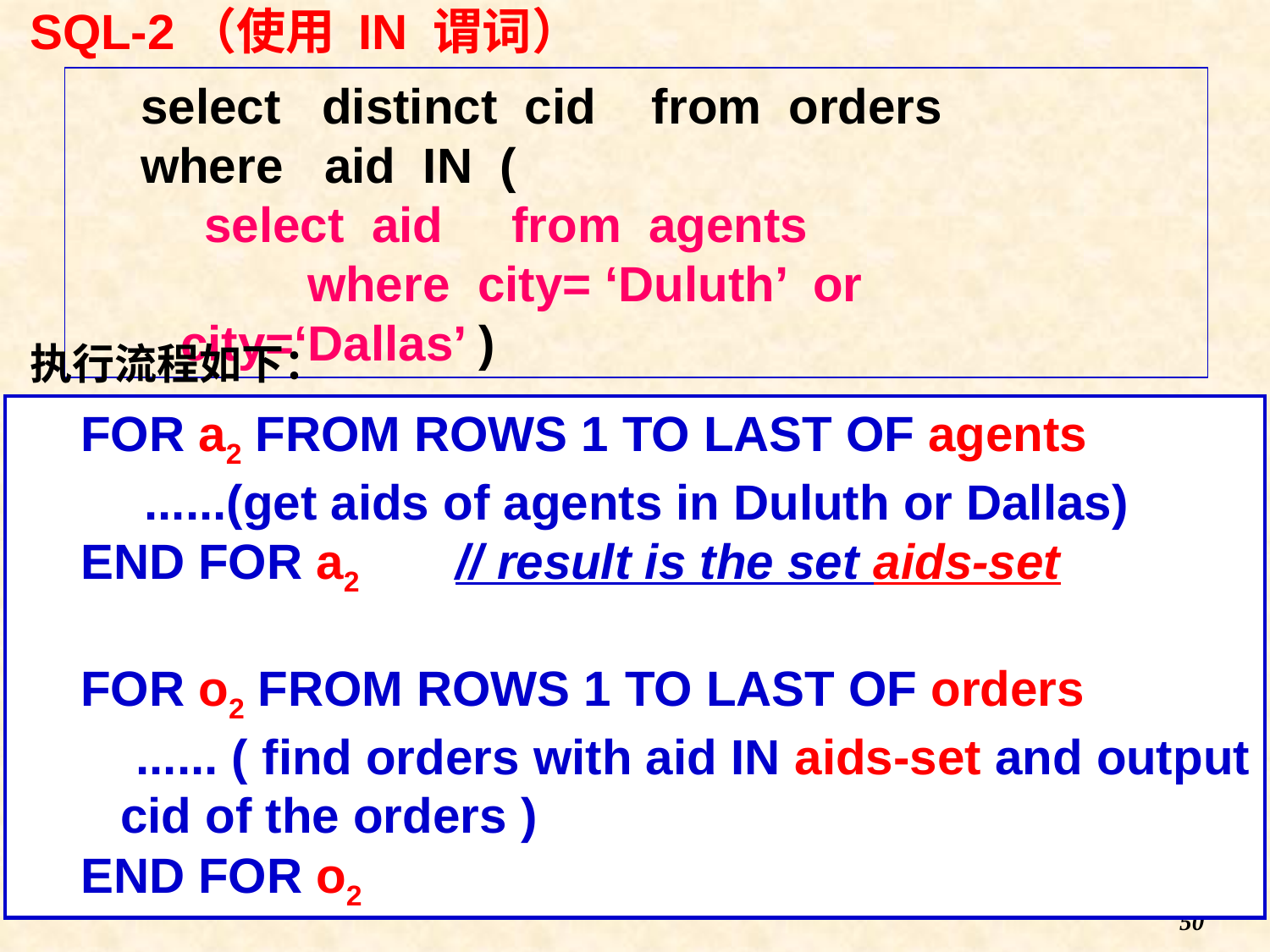

SQL-2（使用 IN 谓词）
select   distinct  cid    from  orders
where   aid  IN  (
select  aid     from  agents
		where  city= ‘Duluth’  or  city=‘Dallas’ )
执行流程如下：
FOR a2 FROM ROWS 1 TO LAST OF agents
......(get aids of agents in Duluth or Dallas)
END FOR a2       // result is the set aids-set

FOR o2 FROM ROWS 1 TO LAST OF orders
    ...... ( find orders with aid IN aids-set and output cid of the orders )
END FOR o2

50